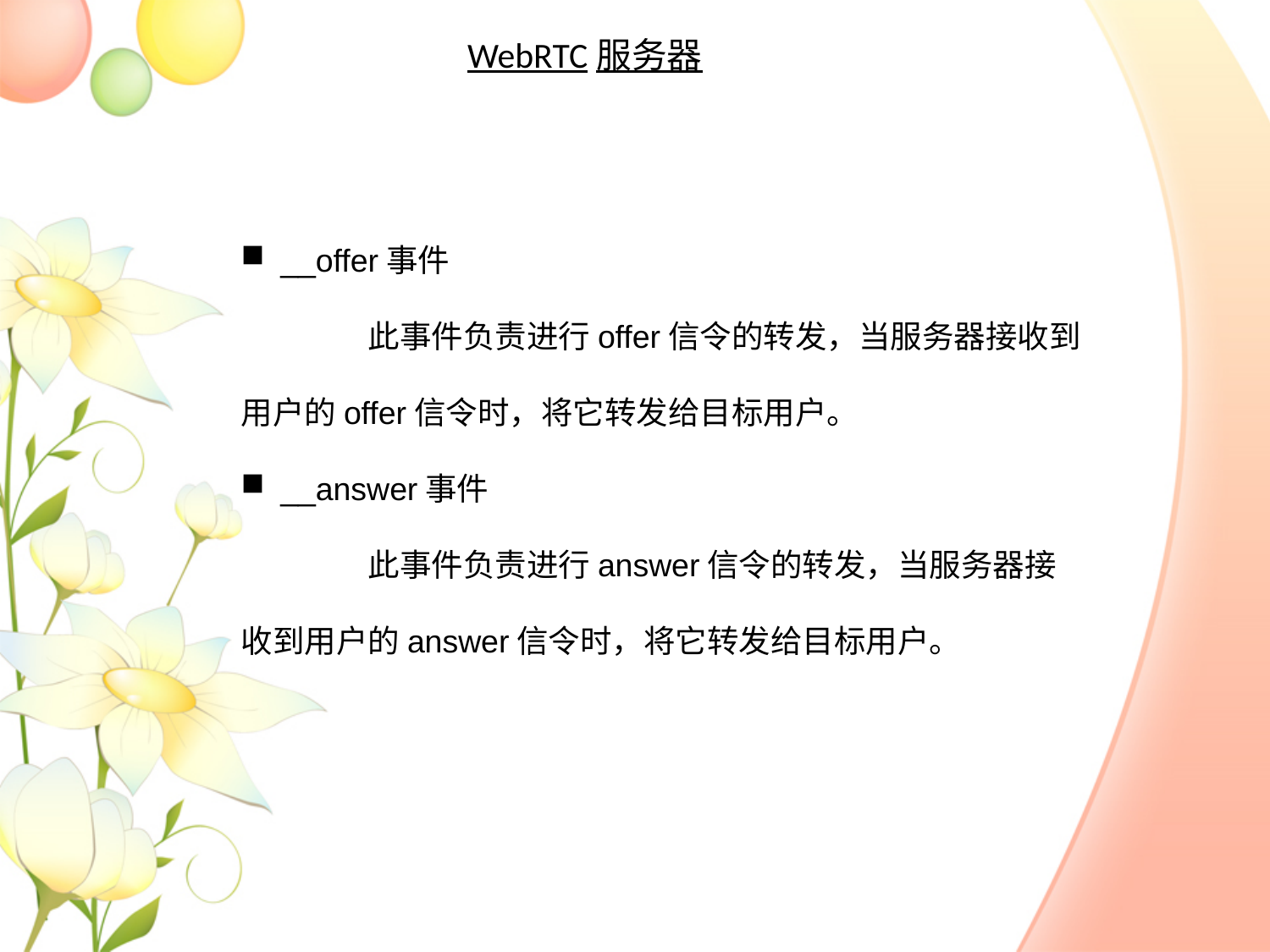

WebRTC服务器
__offer事件
	此事件负责进行offer信令的转发，当服务器接收到用户的offer信令时，将它转发给目标用户。
__answer事件
	此事件负责进行answer信令的转发，当服务器接收到用户的answer信令时，将它转发给目标用户。